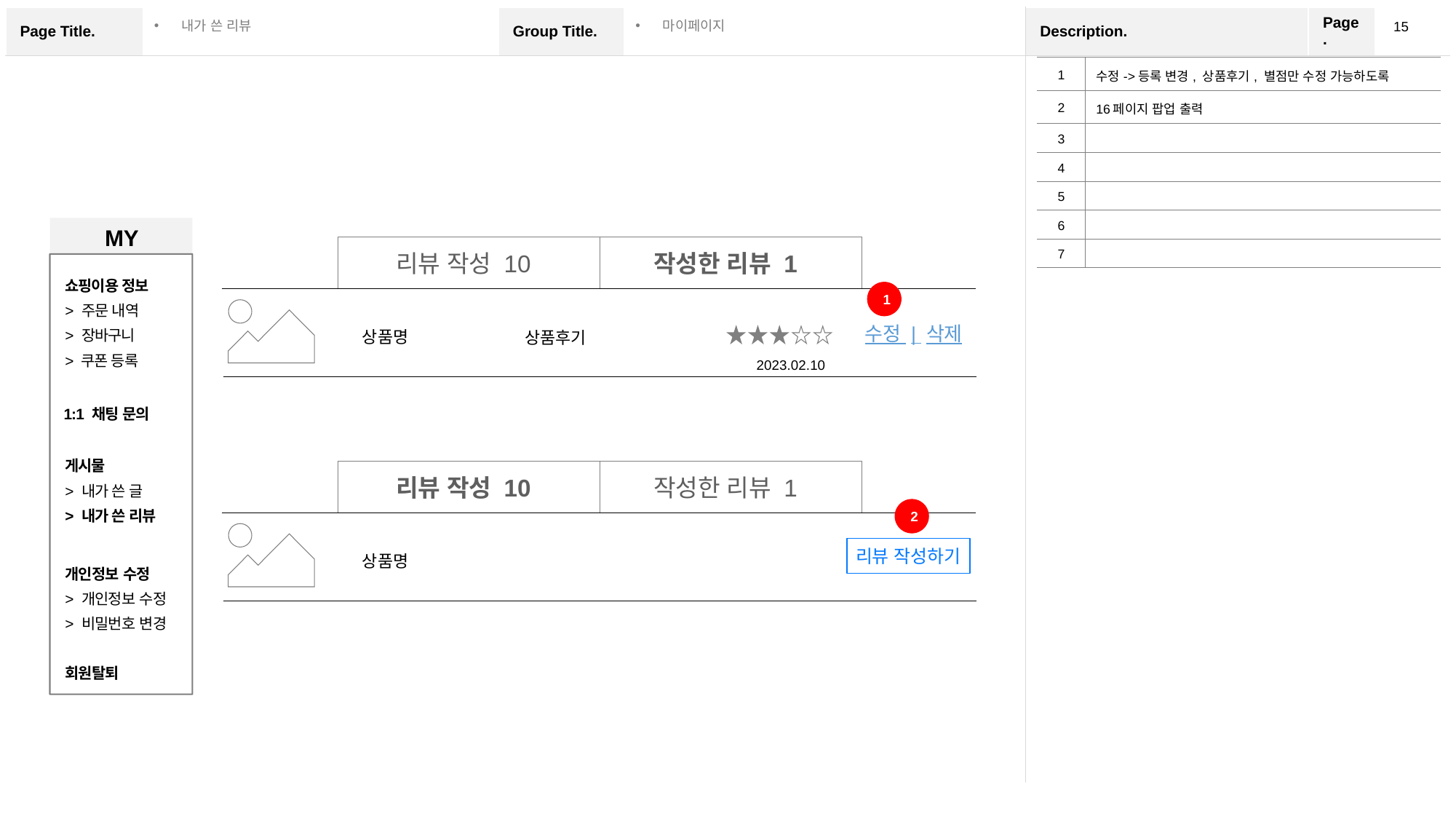

15
내가 쓴 리뷰
마이페이지
| 1 | 수정->등록 변경, 상품후기, 별점만 수정 가능하도록 |
| --- | --- |
| 2 | 16페이지 팝업 출력 |
| 3 |  |
| 4 |  |
| 5 |  |
| 6 |  |
| 7 |  |

MY
리뷰 작성 10
작성한 리뷰 1

쇼핑이용 정보
> 주문 내역
> 장바구니
> 쿠폰 등록
1

수정 | 삭제
상품명
상품후기

2023.02.10
1:1 채팅 문의
게시물
> 내가 쓴 글
> 내가 쓴 리뷰
리뷰 작성 10
작성한 리뷰 1
2

리뷰 작성하기
상품명
개인정보 수정
> 개인정보 수정
> 비밀번호 변경
회원탈퇴